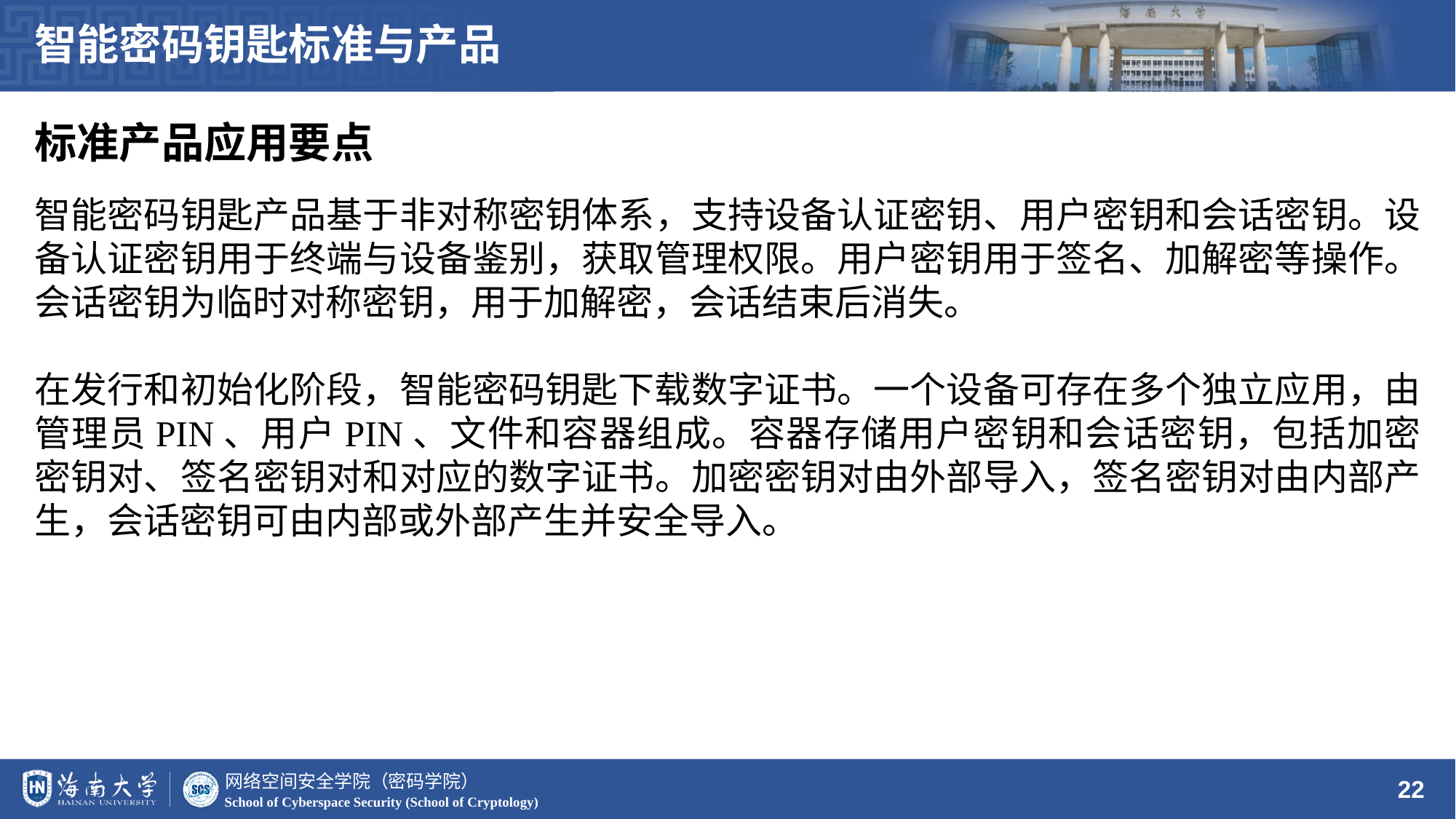

智能密码钥匙标准与产品

标准产品应用要点
智能密码钥匙产品基于非对称密钥体系，支持设备认证密钥、用户密钥和会话密钥。设备认证密钥用于终端与设备鉴别，获取管理权限。用户密钥用于签名、加解密等操作。会话密钥为临时对称密钥，用于加解密，会话结束后消失。

在发行和初始化阶段，智能密码钥匙下载数字证书。一个设备可存在多个独立应用，由管理员PIN、用户PIN、文件和容器组成。容器存储用户密钥和会话密钥，包括加密密钥对、签名密钥对和对应的数字证书。加密密钥对由外部导入，签名密钥对由内部产生，会话密钥可由内部或外部产生并安全导入。
22